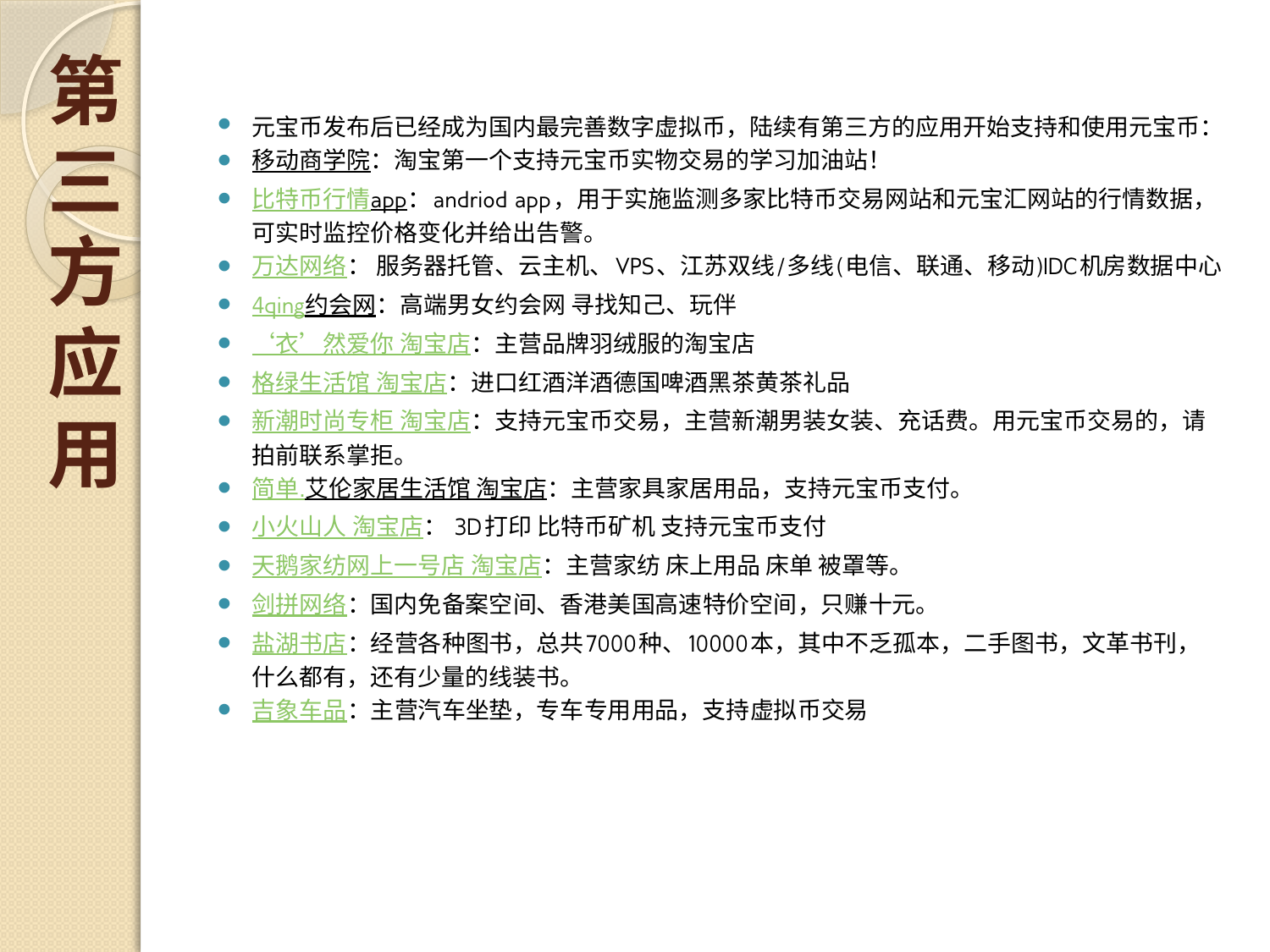

# 第三方应用
元宝币发布后已经成为国内最完善数字虚拟币，陆续有第三方的应用开始支持和使用元宝币：
移动商学院：淘宝第一个支持元宝币实物交易的学习加油站！
比特币行情app：andriod app，用于实施监测多家比特币交易网站和元宝汇网站的行情数据，可实时监控价格变化并给出告警。
万达网络： 服务器托管、云主机、VPS、江苏双线/多线(电信、联通、移动)IDC机房数据中心
4qing约会网：高端男女约会网 寻找知己、玩伴
‘衣’然爱你 淘宝店：主营品牌羽绒服的淘宝店
格绿生活馆 淘宝店：进口红酒洋酒德国啤酒黑茶黄茶礼品
新潮时尚专柜 淘宝店：支持元宝币交易，主营新潮男装女装、充话费。用元宝币交易的，请拍前联系掌拒。
简单.艾伦家居生活馆 淘宝店：主营家具家居用品，支持元宝币支付。
小火山人 淘宝店： 3D打印 比特币矿机 支持元宝币支付
天鹅家纺网上一号店 淘宝店：主营家纺 床上用品 床单 被罩等。
剑拼网络：国内免备案空间、香港美国高速特价空间，只赚十元。
盐湖书店：经营各种图书，总共7000种、10000本，其中不乏孤本，二手图书，文革书刊，什么都有，还有少量的线装书。
吉象车品：主营汽车坐垫，专车专用用品，支持虚拟币交易